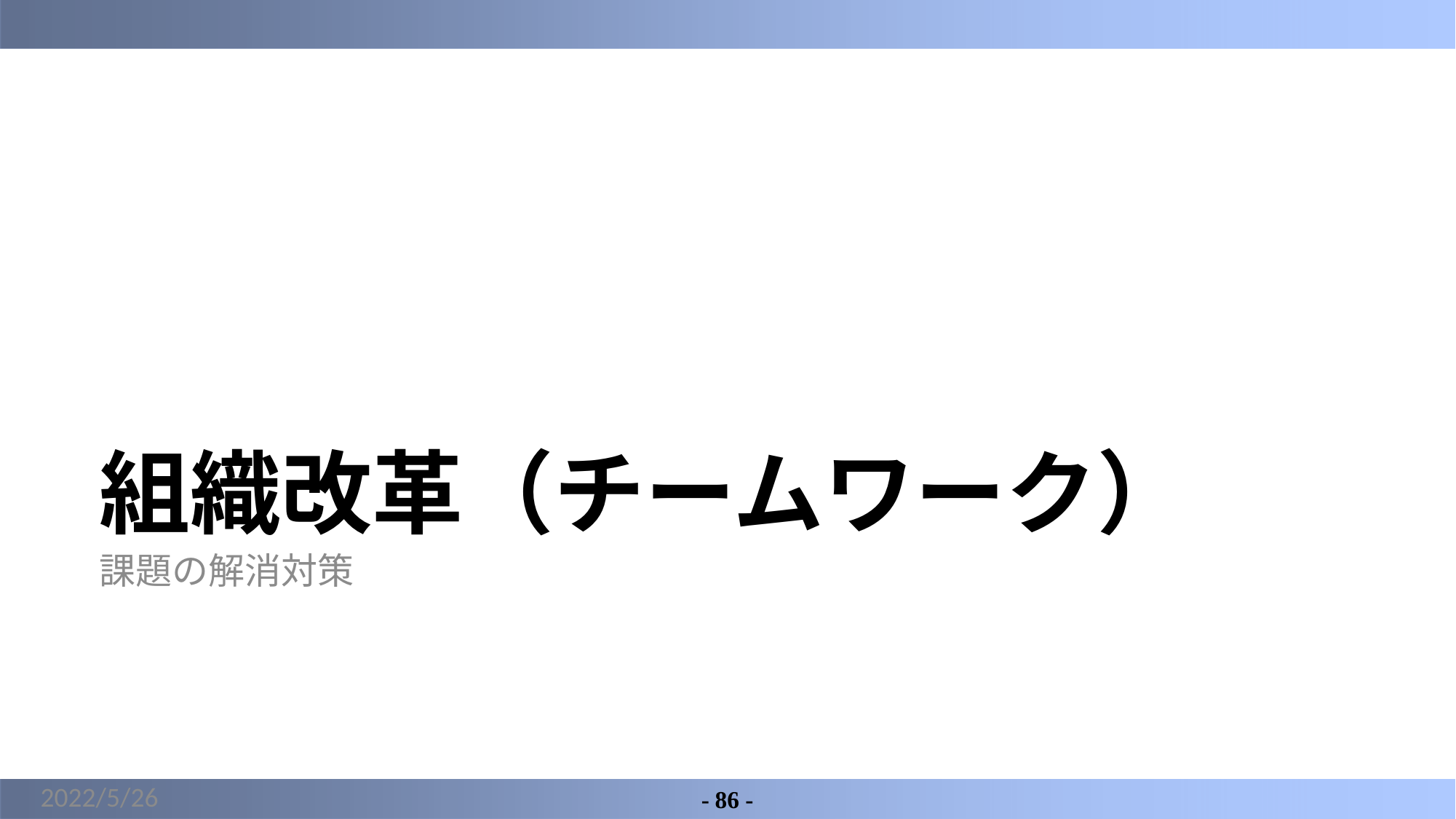

# 組織改革（チームワーク）
課題の解消対策
2022/5/26
- 86 -